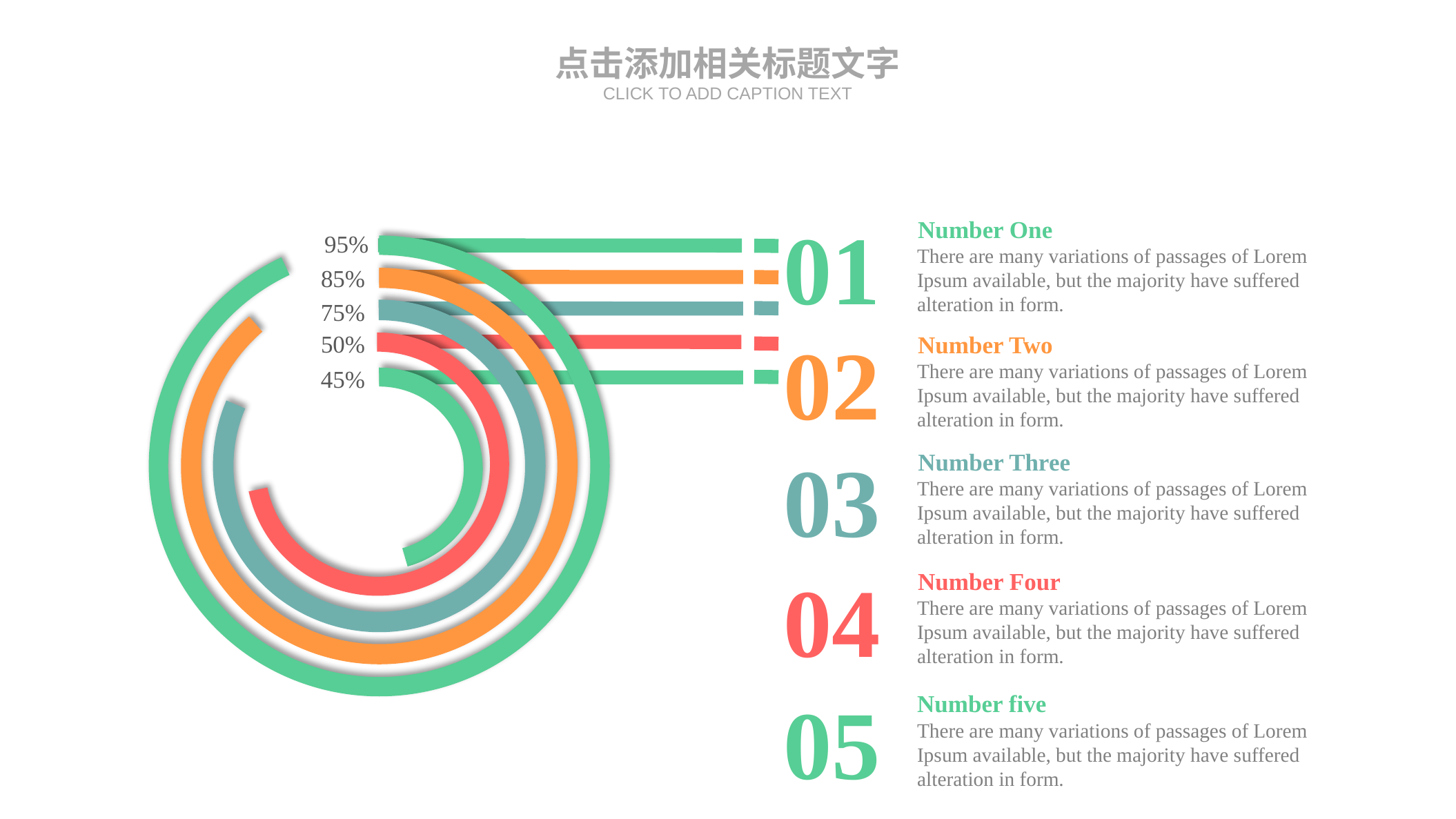

点击添加相关标题文字
CLICK TO ADD CAPTION TEXT
01
Number One
There are many variations of passages of Lorem Ipsum available, but the majority have suffered alteration in form.
95%

85%

75%

02
50%
Number Two
There are many variations of passages of Lorem Ipsum available, but the majority have suffered alteration in form.

45%

03
Number Three
There are many variations of passages of Lorem Ipsum available, but the majority have suffered alteration in form.
04
Number Four
There are many variations of passages of Lorem Ipsum available, but the majority have suffered alteration in form.
05
Number five
There are many variations of passages of Lorem Ipsum available, but the majority have suffered alteration in form.